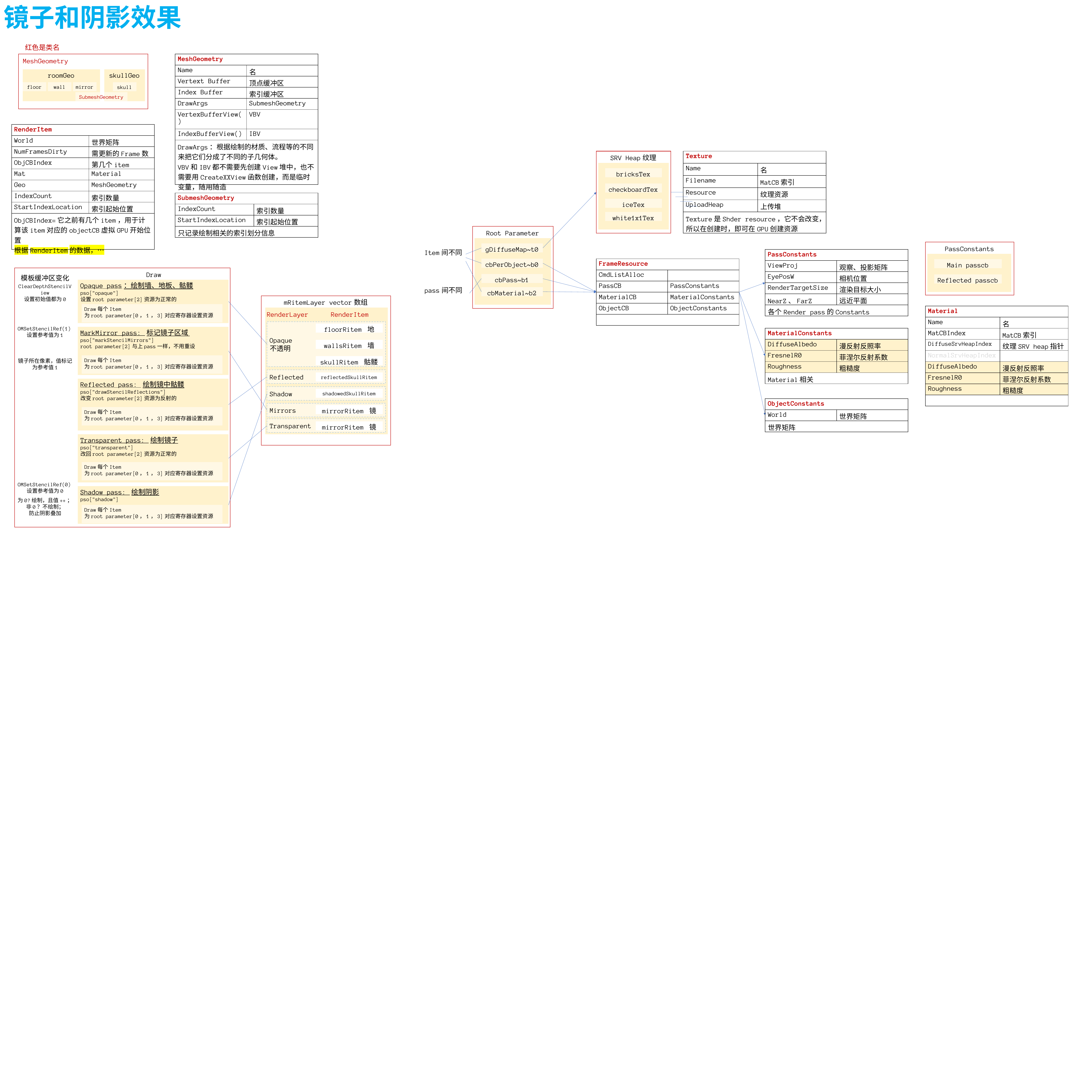

镜子和阴影效果
红色是类名

MeshGeometry
roomGeo
skullGeo
floor
wall
mirror
skull

SubmeshGeometry
| MeshGeometry |  |
| --- | --- |
| Name | 名 |
| Vertext Buffer | 顶点缓冲区 |
| Index Buffer | 索引缓冲区 |
| DrawArgs | SubmeshGeometry |
| VertexBufferView() | VBV |
| IndexBufferView() | IBV |
| DrawArgs：根据绘制的材质、流程等的不同来把它们分成了不同的子几何体。 VBV和IBV都不需要先创建View堆中，也不需要用CreateXXView函数创建，而是临时变量，随用随造 |  |
| RenderItem |  |
| --- | --- |
| World | 世界矩阵 |
| NumFramesDirty | 需更新的Frame数 |
| ObjCBIndex | 第几个item |
| Mat | Material |
| Geo | MeshGeometry |
| IndexCount | 索引数量 |
| StartIndexLocation | 索引起始位置 |
| ObjCBIndex=它之前有几个item，用于计算该item对应的objectCB虚拟GPU开始位置 根据RenderItem的数据，… |  |
| Texture |  |
| --- | --- |
| Name | 名 |
| Filename | MatCB索引 |
| Resource | 纹理资源 |
| UploadHeap | 上传堆 |
| Texture是Shder resource，它不会改变，所以在创建时，即可在GPU创建资源 |  |

SRV Heap纹理

bricksTex
checkboardTex
iceTex
white1x1Tex
| SubmeshGeometry |  |
| --- | --- |
| IndexCount | 索引数量 |
| StartIndexLocation | 索引起始位置 |
| 只记录绘制相关的索引划分信息 |  |

Root Parameter

gDiffuseMap~t0
Item间不同
cbPerObject~b0
cbPass~b1
pass间不同
cbMaterial~b2

PassConstants

Main passcb
Reflected passcb
| PassConstants |  |
| --- | --- |
| ViewProj | 观察、投影矩阵 |
| EyePosW | 相机位置 |
| RenderTargetSize | 渲染目标大小 |
| NearZ、FarZ | 远近平面 |
| 各个Render pass的Constants |  |
| FrameResource |  |
| --- | --- |
| CmdListAlloc |  |
| PassCB | PassConstants |
| MaterialCB | MaterialConstants |
| ObjectCB | ObjectConstants |
|  |  |

Draw
模板缓冲区变化
Opaque pass：绘制墙、地板、骷髅
pso["opaque"]
设置root parameter[2]资源为正常的
ClearDepthStencilView
设置初始值都为0

mRitemLayer vector数组

RenderLayer
RenderItem
Opaque
不透明
floorRitem 地
wallsRitem 墙
skullRitem 骷髅
Reflected
reflectedSkullRitem
Shadow
shadowedSkullRitem
Mirrors
mirrorRitem 镜
Transparent
mirrorRitem 镜
Draw每个Item
为root parameter[0，1，3]对应寄存器设置资源
| Material |  |
| --- | --- |
| Name | 名 |
| MatCBIndex | MatCB索引 |
| DiffuseSrvHeapIndex | 纹理SRV heap指针 |
| NormalSrvHeapIndex |  |
| DiffuseAlbedo | 漫反射反照率 |
| FresnelR0 | 菲涅尔反射系数 |
| Roughness | 粗糙度 |
|  |  |
OMSetStencilRef(1)设置参考值为1
MarkMirror pass: 标记镜子区域
pso["markStencilMirrors"]
root parameter[2]与上pass一样，不用重设

| MaterialConstants |  |
| --- | --- |
| DiffuseAlbedo | 漫反射反照率 |
| FresnelR0 | 菲涅尔反射系数 |
| Roughness | 粗糙度 |
| Material相关 |  |
Draw每个Item
为root parameter[0，1，3]对应寄存器设置资源

镜子所在像素，值标记为参考值1
Reflected pass: 绘制镜中骷髅
pso["drawStencilReflections"]
改变root parameter[2]资源为反射的
| ObjectConstants |  |
| --- | --- |
| World | 世界矩阵 |
| 世界矩阵 |  |
Draw每个Item
为root parameter[0，1，3]对应寄存器设置资源

Transparent pass: 绘制镜子
pso["transparent"]
改回root parameter[2]资源为正常的
Draw每个Item
为root parameter[0，1，3]对应寄存器设置资源

OMSetStencilRef(0)设置参考值为0
Shadow pass: 绘制阴影
pso["shadow"]
为0?绘制，且值++；
非0？不绘制；
防止阴影叠加
Draw每个Item
为root parameter[0，1，3]对应寄存器设置资源